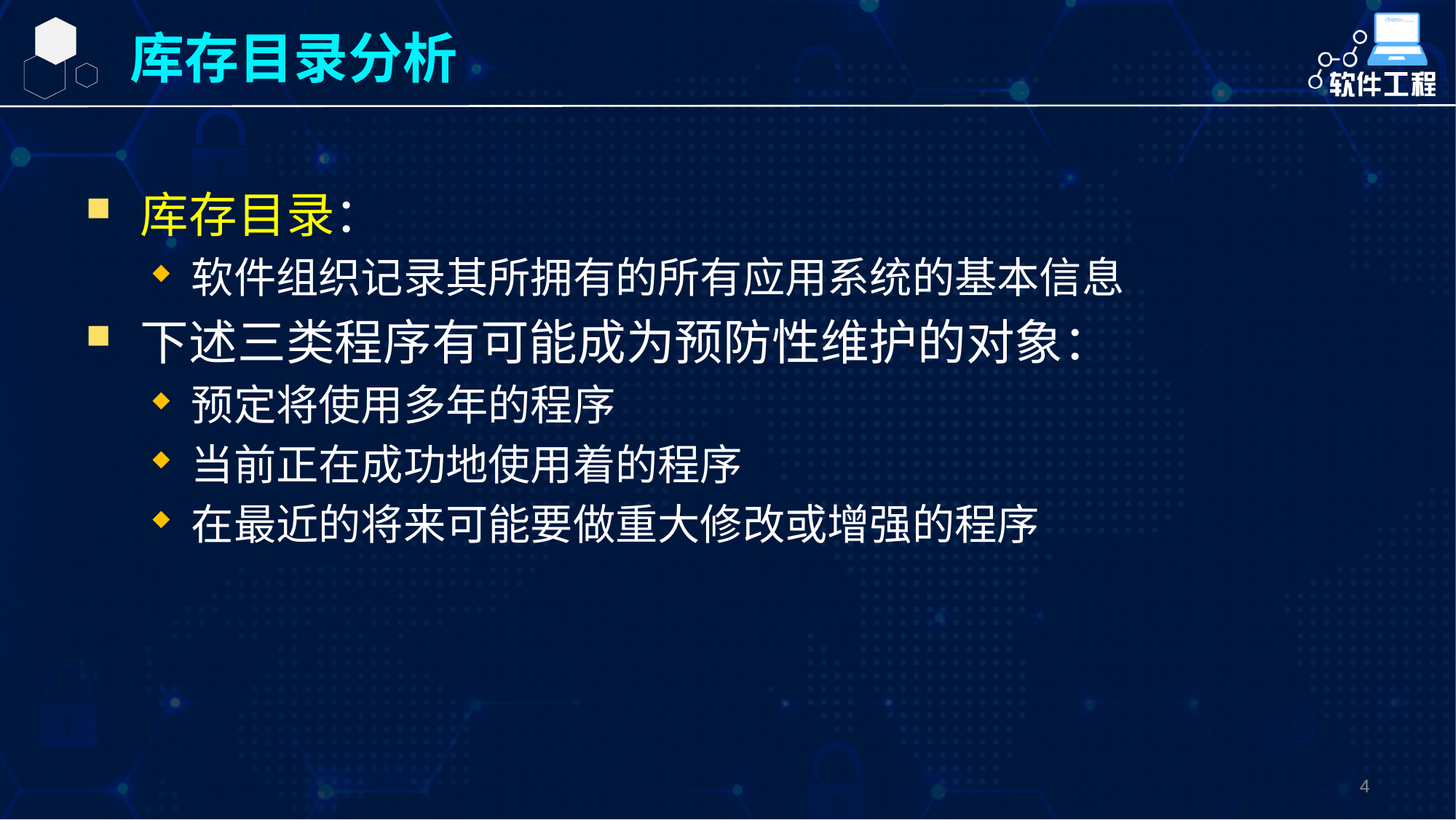

库存目录分析
库存目录：
软件组织记录其所拥有的所有应用系统的基本信息
下述三类程序有可能成为预防性维护的对象：
预定将使用多年的程序
当前正在成功地使用着的程序
在最近的将来可能要做重大修改或增强的程序

4